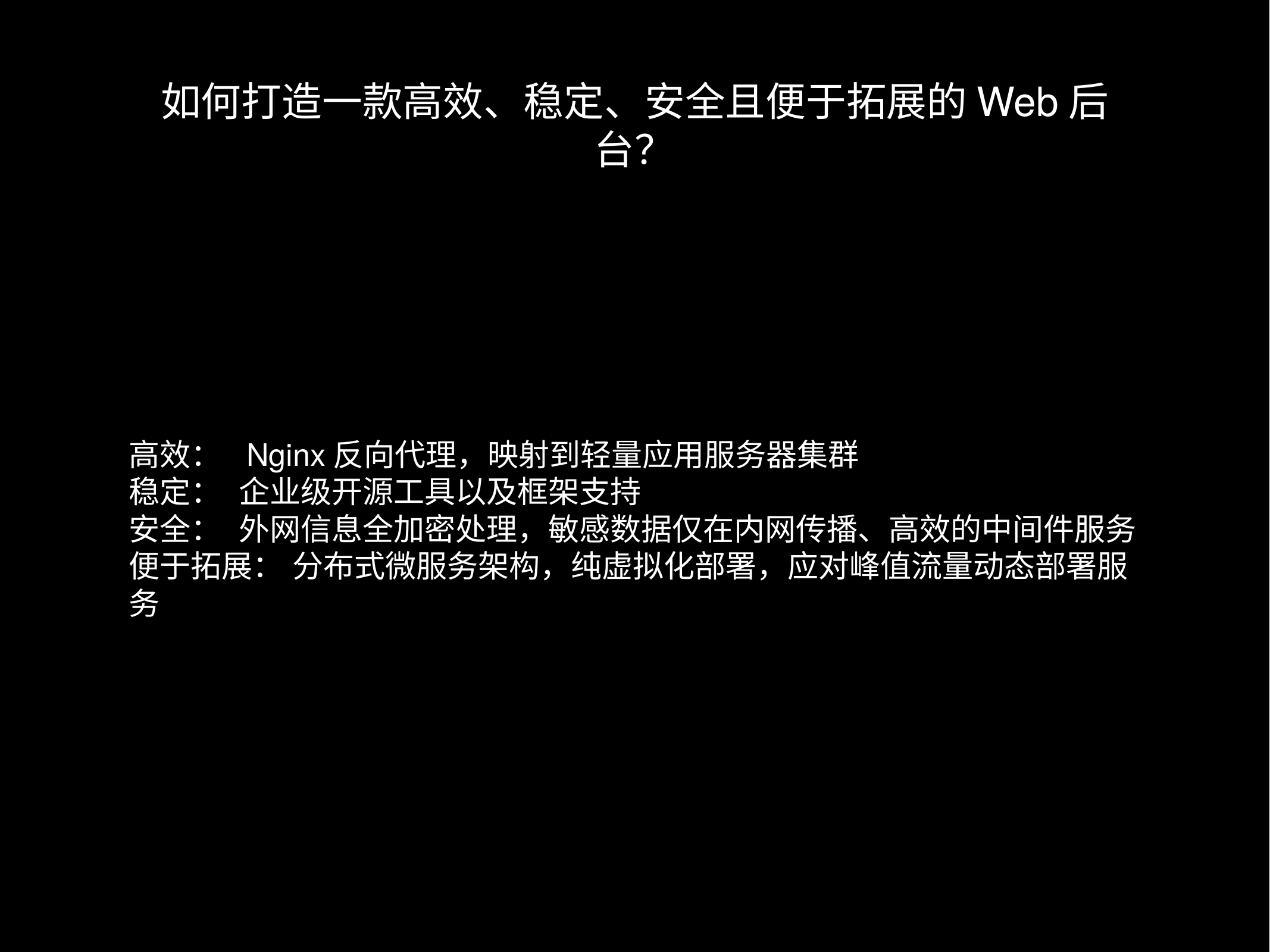

如何打造一款高效、稳定、安全且便于拓展的Web后台？
# 高效：  Nginx反向代理，映射到轻量应用服务器集群
稳定：  企业级开源工具以及框架支持
安全：  外网信息全加密处理，敏感数据仅在内网传播、高效的中间件服务
便于拓展： 分布式微服务架构，纯虚拟化部署，应对峰值流量动态部署服务